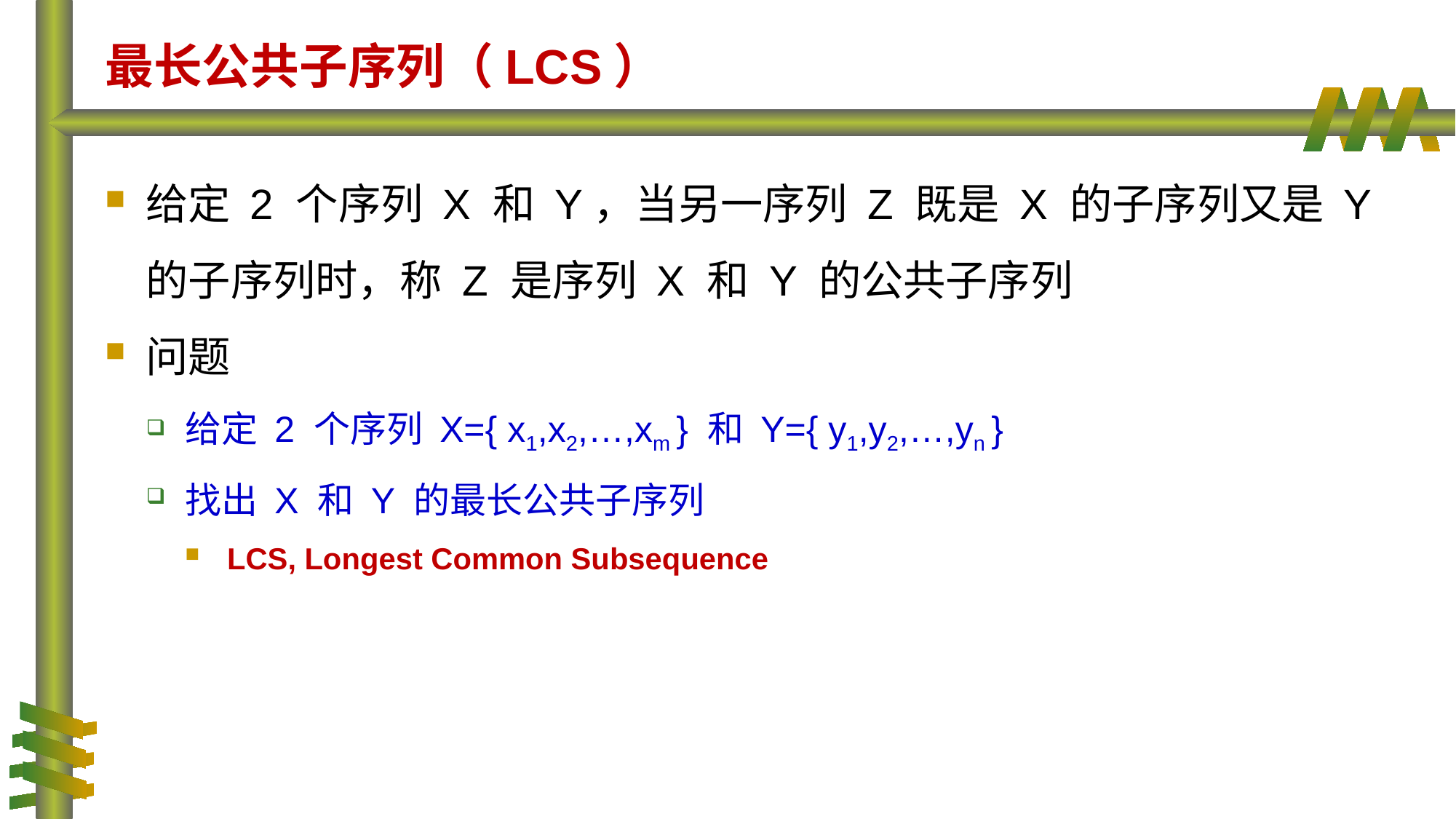

最长公共子序列（LCS）
给定 2 个序列 X 和 Y，当另一序列 Z 既是 X 的子序列又是 Y 的子序列时，称 Z 是序列 X 和 Y 的公共子序列
问题
给定 2 个序列 X={ x1,x2,…,xm } 和 Y={ y1,y2,…,yn }
找出 X 和 Y 的最长公共子序列
LCS, Longest Common Subsequence